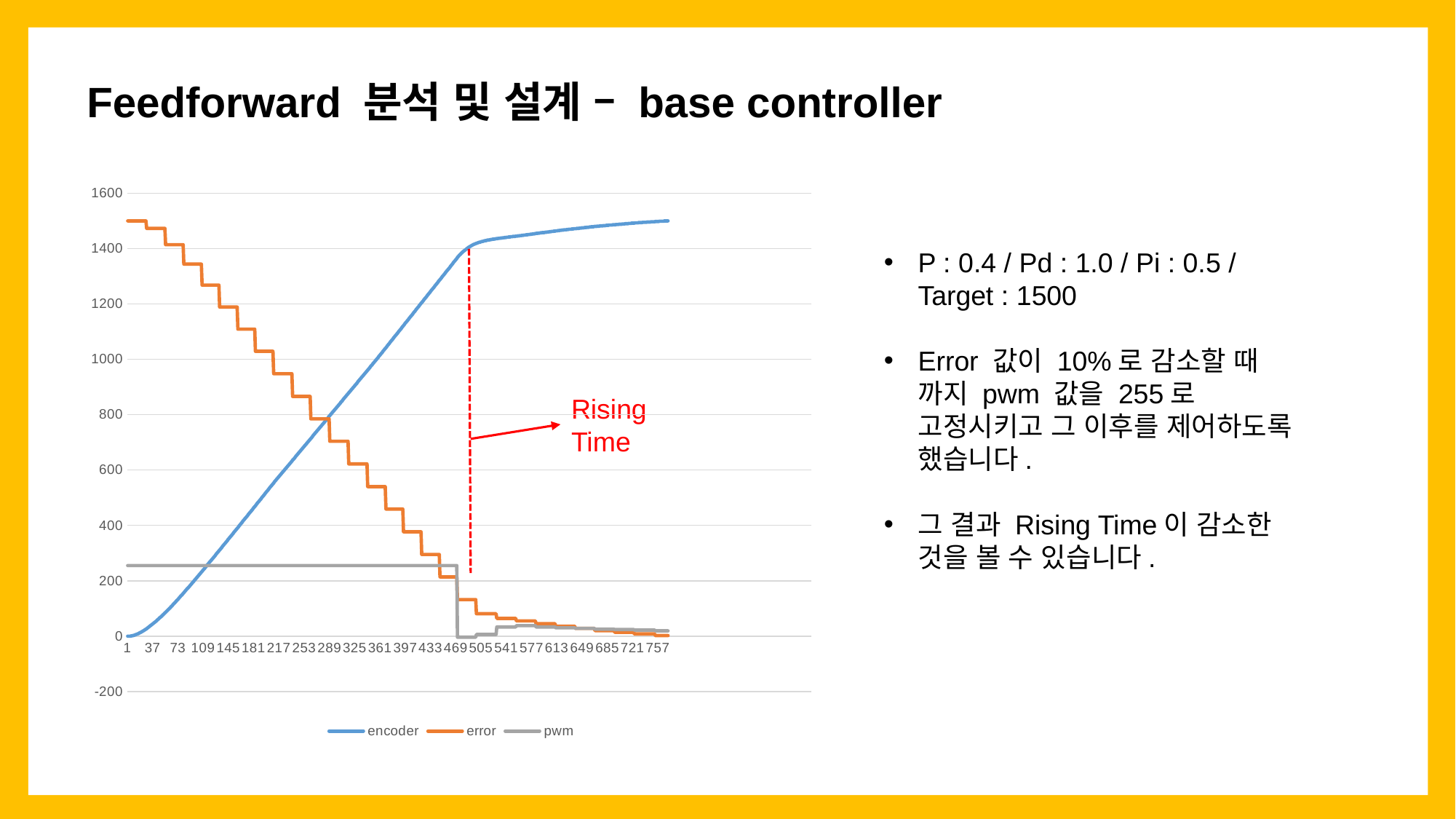

Feedforward 분석 및 설계 – base controller

### Chart

| Category |  |  |  |
|---|---|---|---|
P : 0.4 / Pd : 1.0 / Pi : 0.5 / Target : 1500

Error 값이 10%로 감소할 때 까지 pwm 값을 255로 고정시키고 그 이후를 제어하도록 했습니다.

그 결과 Rising Time이 감소한 것을 볼 수 있습니다.
Rising Time